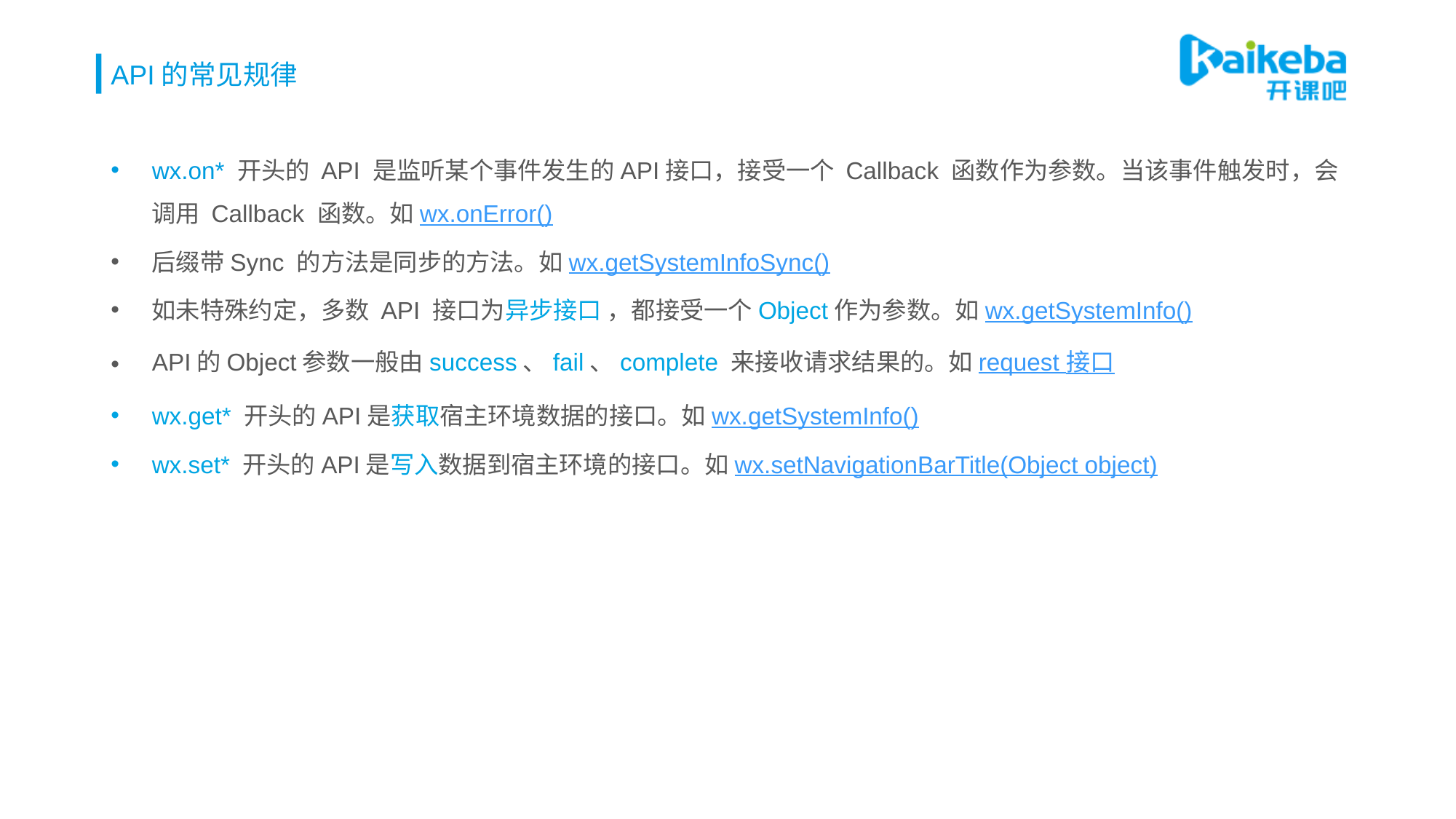

# API的常见规律
wx.on* 开头的 API 是监听某个事件发生的API接口，接受一个 Callback 函数作为参数。当该事件触发时，会调用 Callback 函数。如wx.onError()
后缀带Sync 的方法是同步的方法。如wx.getSystemInfoSync()
如未特殊约定，多数 API 接口为异步接口 ，都接受一个Object作为参数。如wx.getSystemInfo()
API的Object参数一般由success、fail、complete 来接收请求结果的。如request 接口
wx.get* 开头的API是获取宿主环境数据的接口。如wx.getSystemInfo()
wx.set* 开头的API是写入数据到宿主环境的接口。如wx.setNavigationBarTitle(Object object)